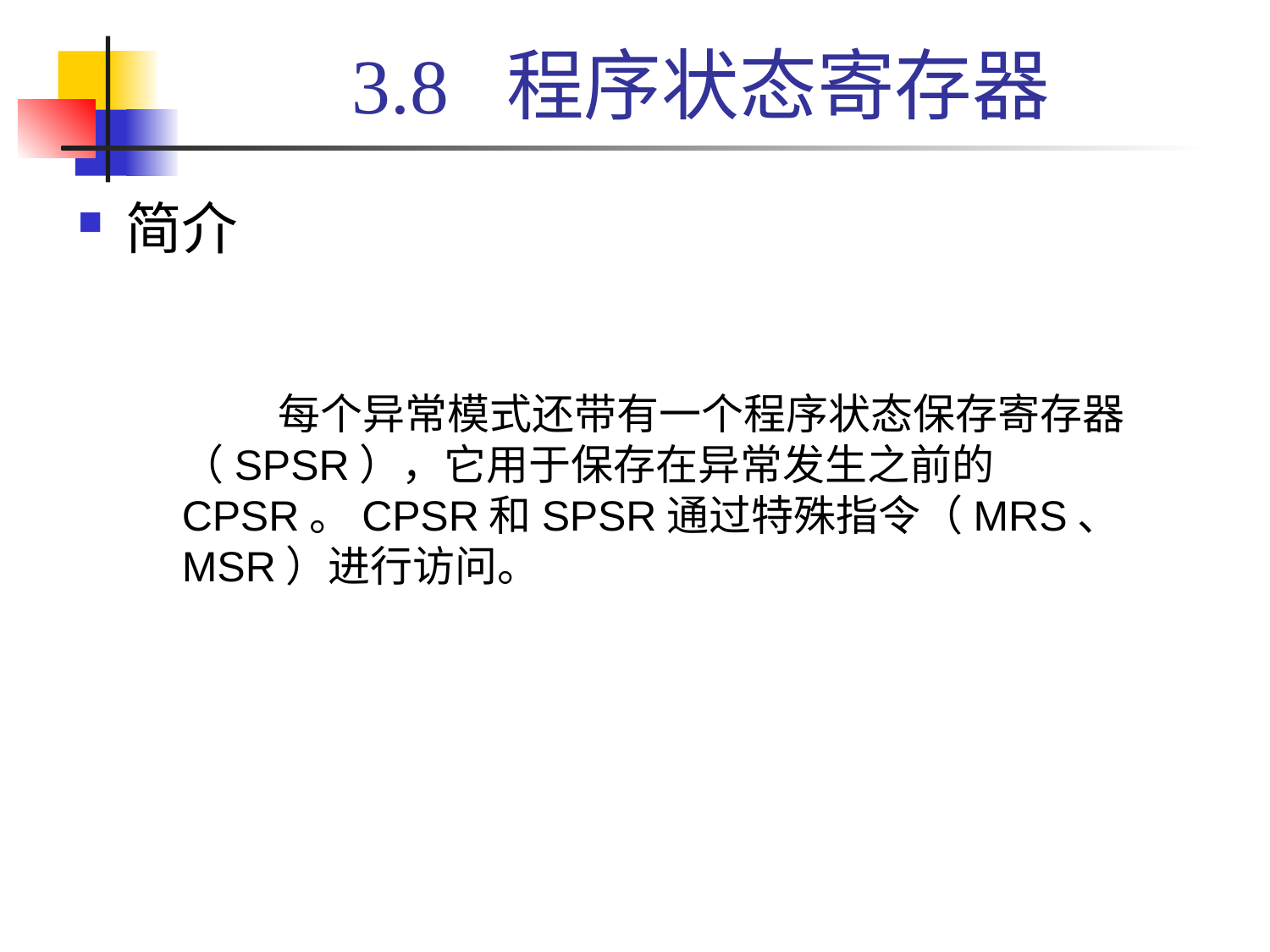

# 3.8  程序状态寄存器
简介
         每个异常模式还带有一个程序状态保存寄存器 （SPSR），它用于保存在异常发生之前的CPSR。CPSR和SPSR通过特殊指令（MRS、MSR）进行访问。